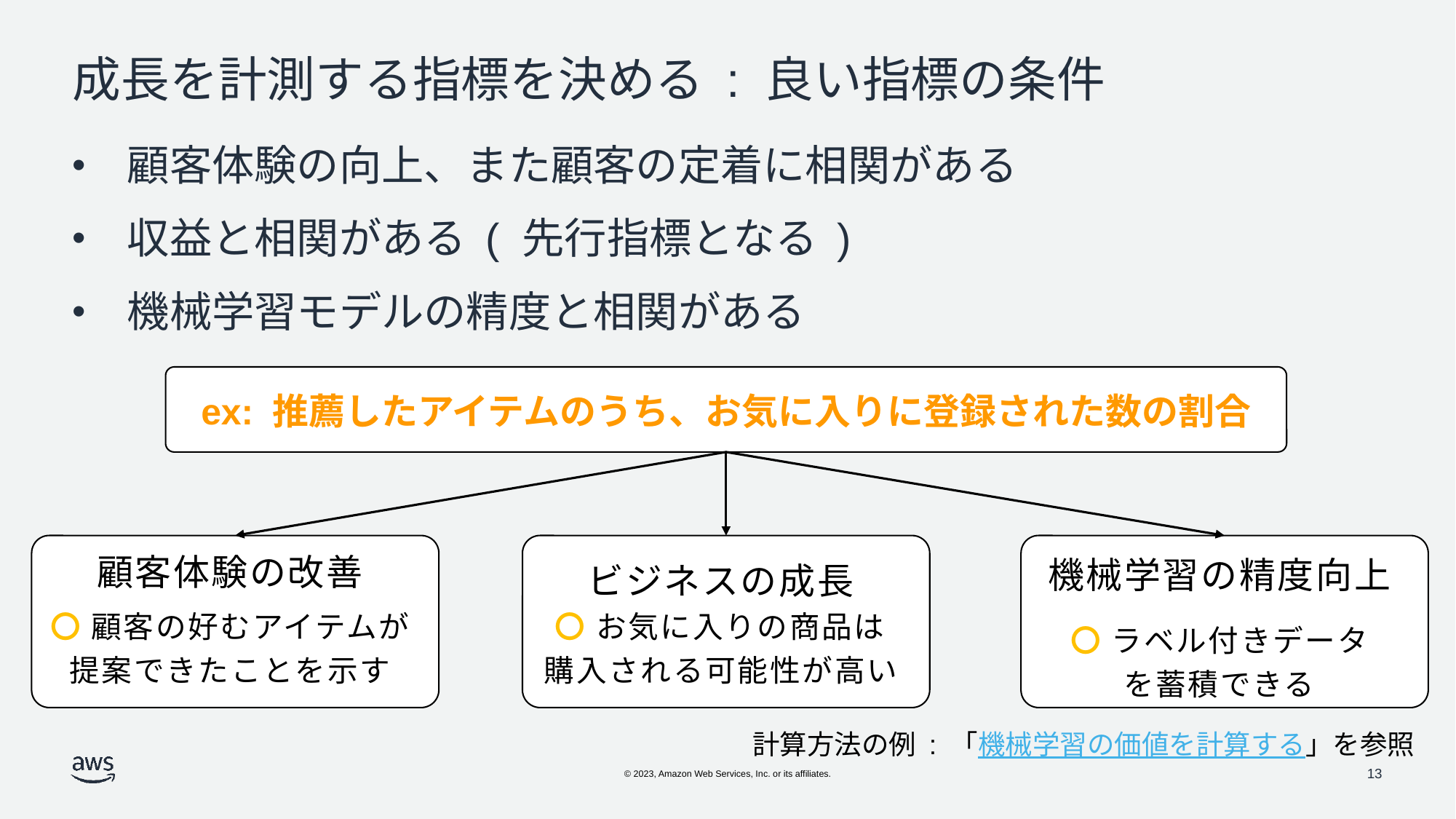

# 成長を計測する指標を決める : 良い指標の条件
顧客体験の向上、また顧客の定着に相関がある
収益と相関がある ( 先行指標となる )
機械学習モデルの精度と相関がある

ex: 推薦したアイテムのうち、お気に入りに登録された数の割合

顧客体験の改善

機械学習の精度向上
ビジネスの成長
〇 顧客の好むアイテムが
提案できたことを示す
〇 お気に入りの商品は購入される可能性が高い
〇 ラベル付きデータ
を蓄積できる
計算方法の例 : 「機械学習の価値を計算する」を参照
13